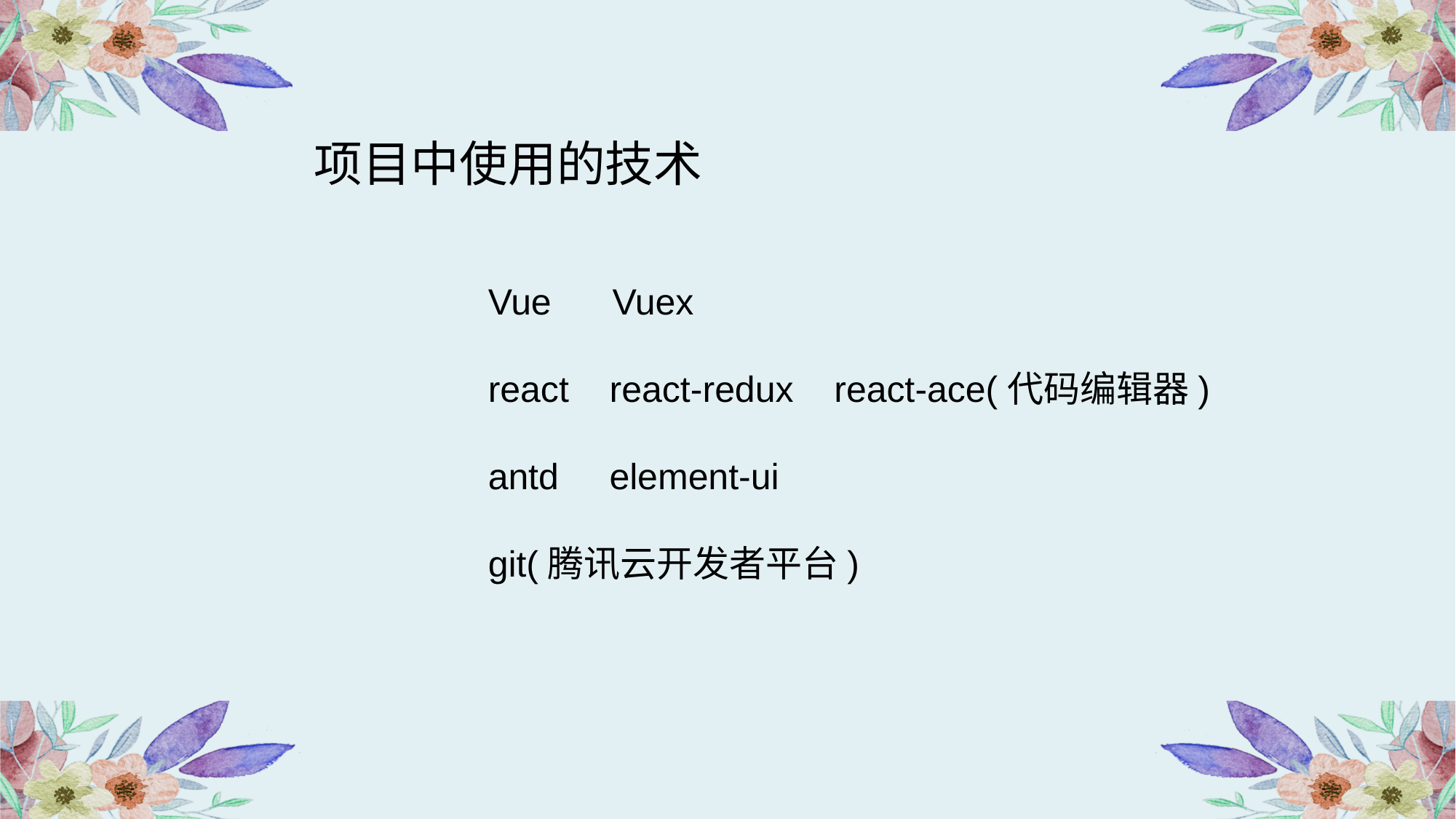

项目中使用的技术
Vue      Vuex

react    react-redux    react-ace(代码编辑器)

antd     element-ui

git(腾讯云开发者平台)